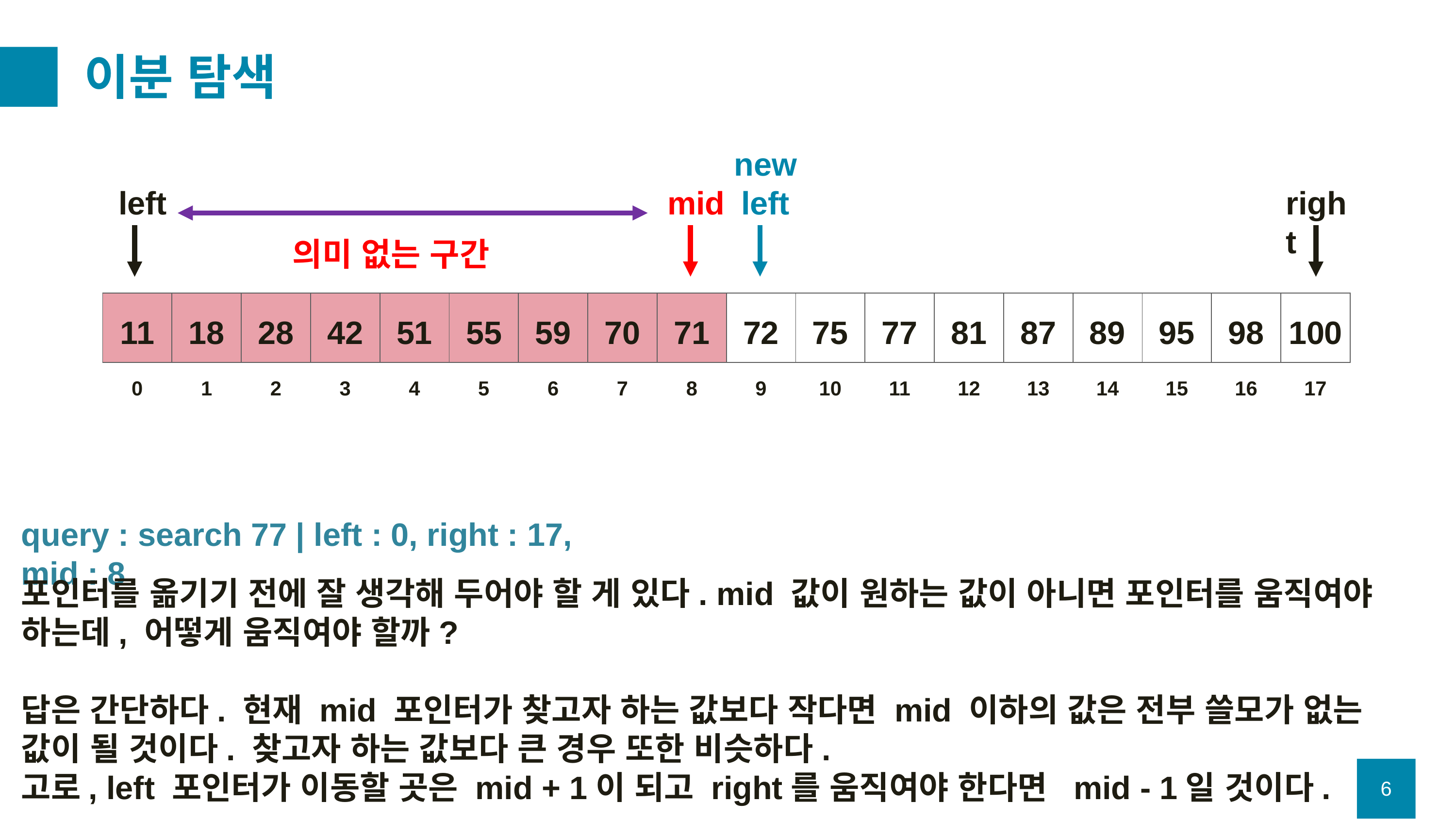

# 이분 탐색
new
left
mid
left
right
의미 없는 구간
| 11 | 18 | 28 | 42 | 51 | 55 | 59 | 70 | 71 | 72 | 75 | 77 | 81 | 87 | 89 | 95 | 98 | 100 |
| --- | --- | --- | --- | --- | --- | --- | --- | --- | --- | --- | --- | --- | --- | --- | --- | --- | --- |
| 0 | 1 | 2 | 3 | 4 | 5 | 6 | 7 | 8 | 9 | 10 | 11 | 12 | 13 | 14 | 15 | 16 | 17 |
query : search 77 | left : 0, right : 17, mid : 8
포인터를 옮기기 전에 잘 생각해 두어야 할 게 있다. mid 값이 원하는 값이 아니면 포인터를 움직여야 하는데, 어떻게 움직여야 할까?
답은 간단하다. 현재 mid 포인터가 찾고자 하는 값보다 작다면 mid 이하의 값은 전부 쓸모가 없는 값이 될 것이다. 찾고자 하는 값보다 큰 경우 또한 비슷하다.
고로, left 포인터가 이동할 곳은 mid + 1이 되고 right를 움직여야 한다면  mid - 1일 것이다.
6